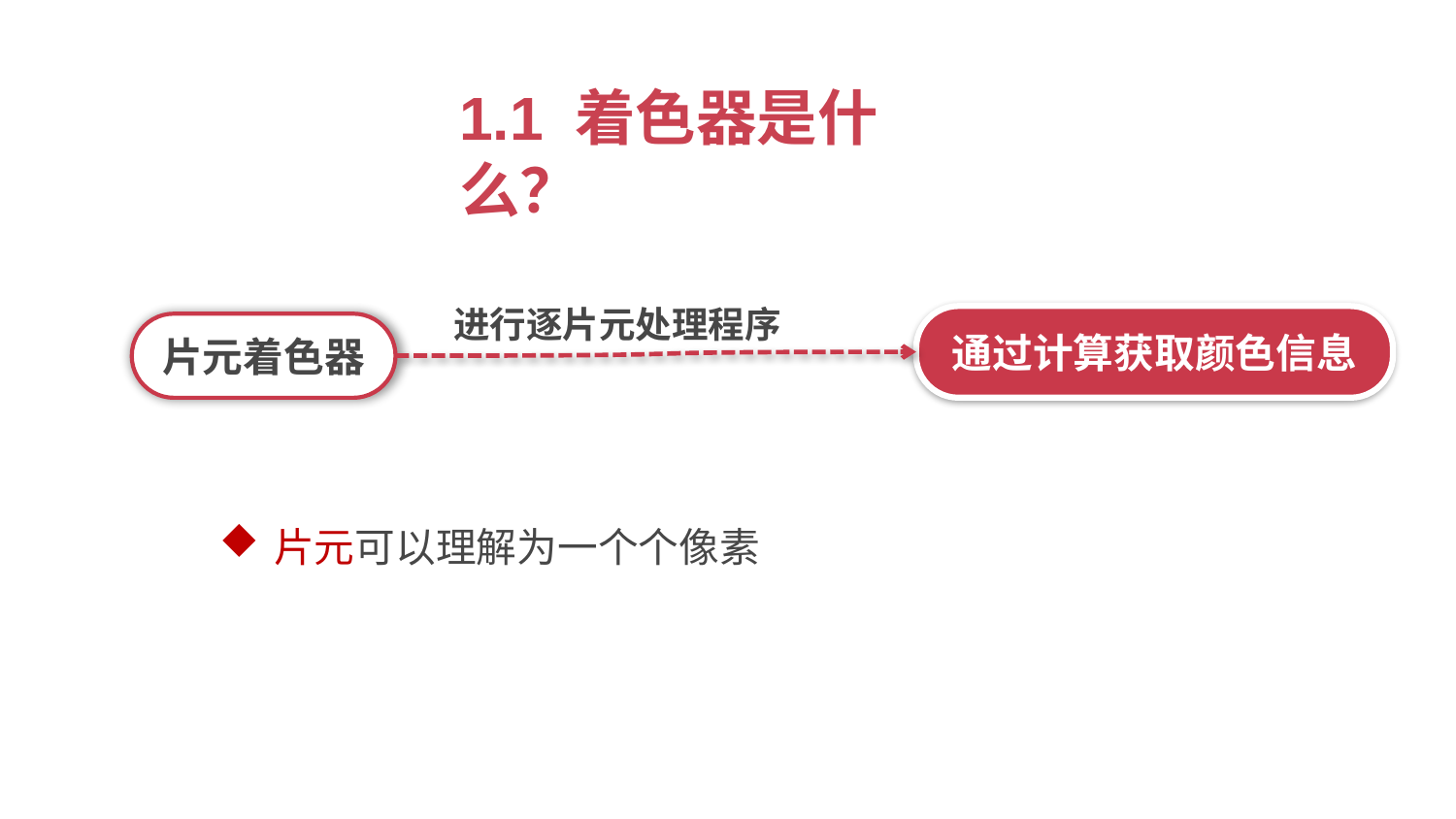

1.1 着色器是什么？
进行逐片元处理程序
通过计算获取颜色信息
片元着色器
片元可以理解为一个个像素